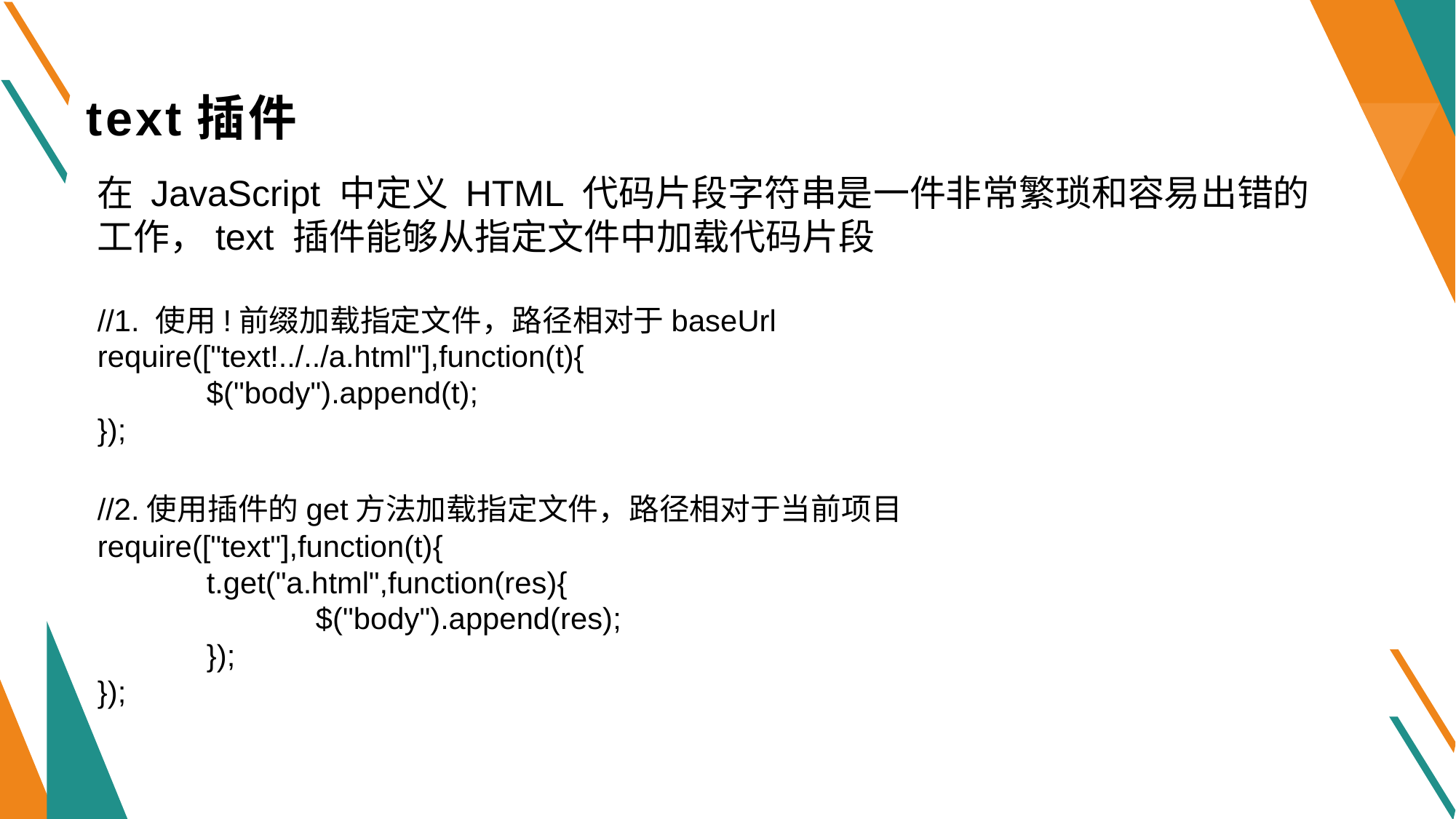

# text插件
在 JavaScript 中定义 HTML 代码片段字符串是一件非常繁琐和容易出错的工作，text 插件能够从指定文件中加载代码片段

//1. 使用!前缀加载指定文件，路径相对于baseUrl
require(["text!../../a.html"],function(t){
	$("body").append(t);
});

//2.使用插件的get方法加载指定文件，路径相对于当前项目
require(["text"],function(t){
	t.get("a.html",function(res){
		$("body").append(res);
	});
});